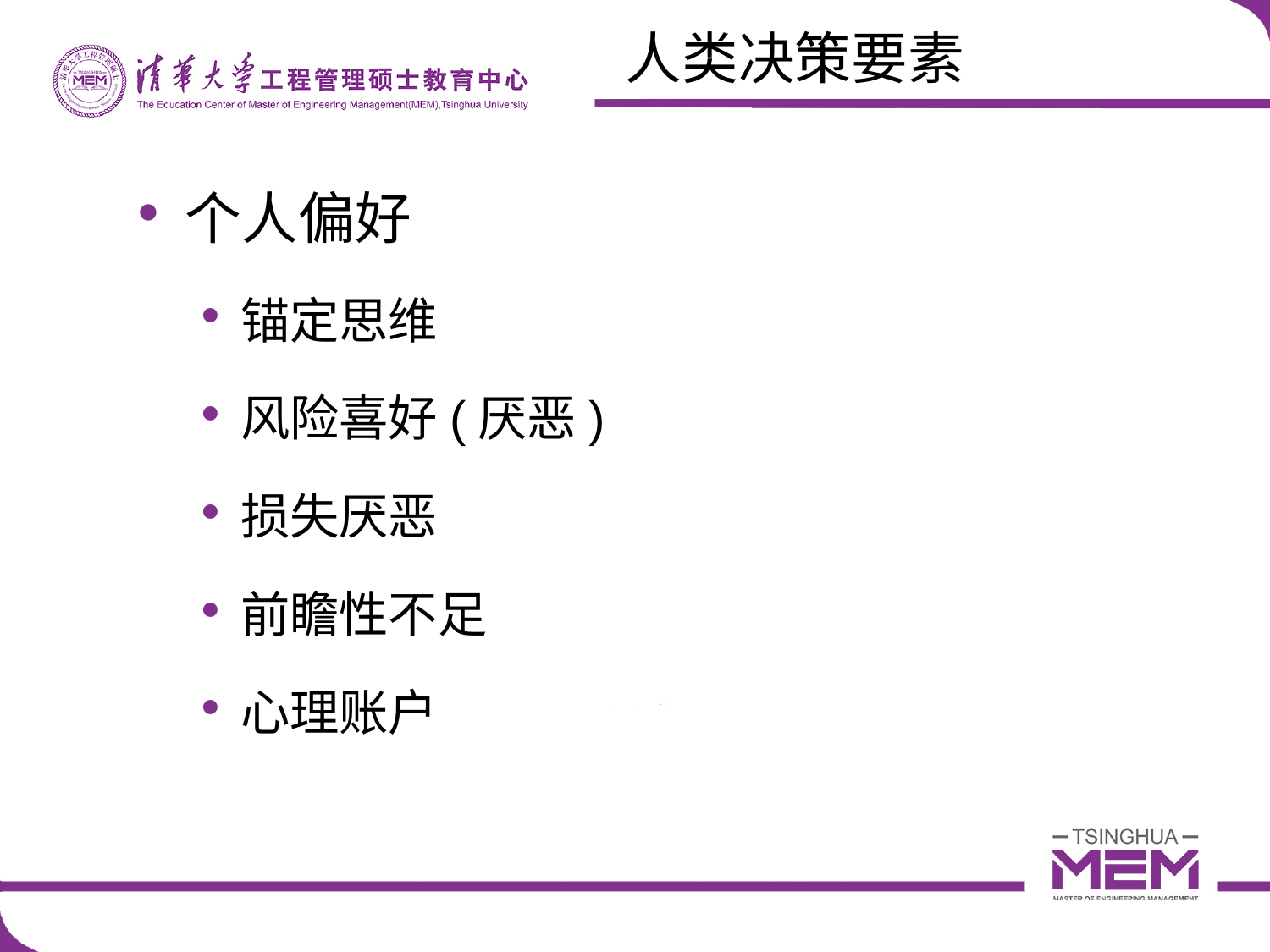

# 人类决策要素
个人偏好
锚定思维
风险喜好(厌恶)
损失厌恶
前瞻性不足
心理账户